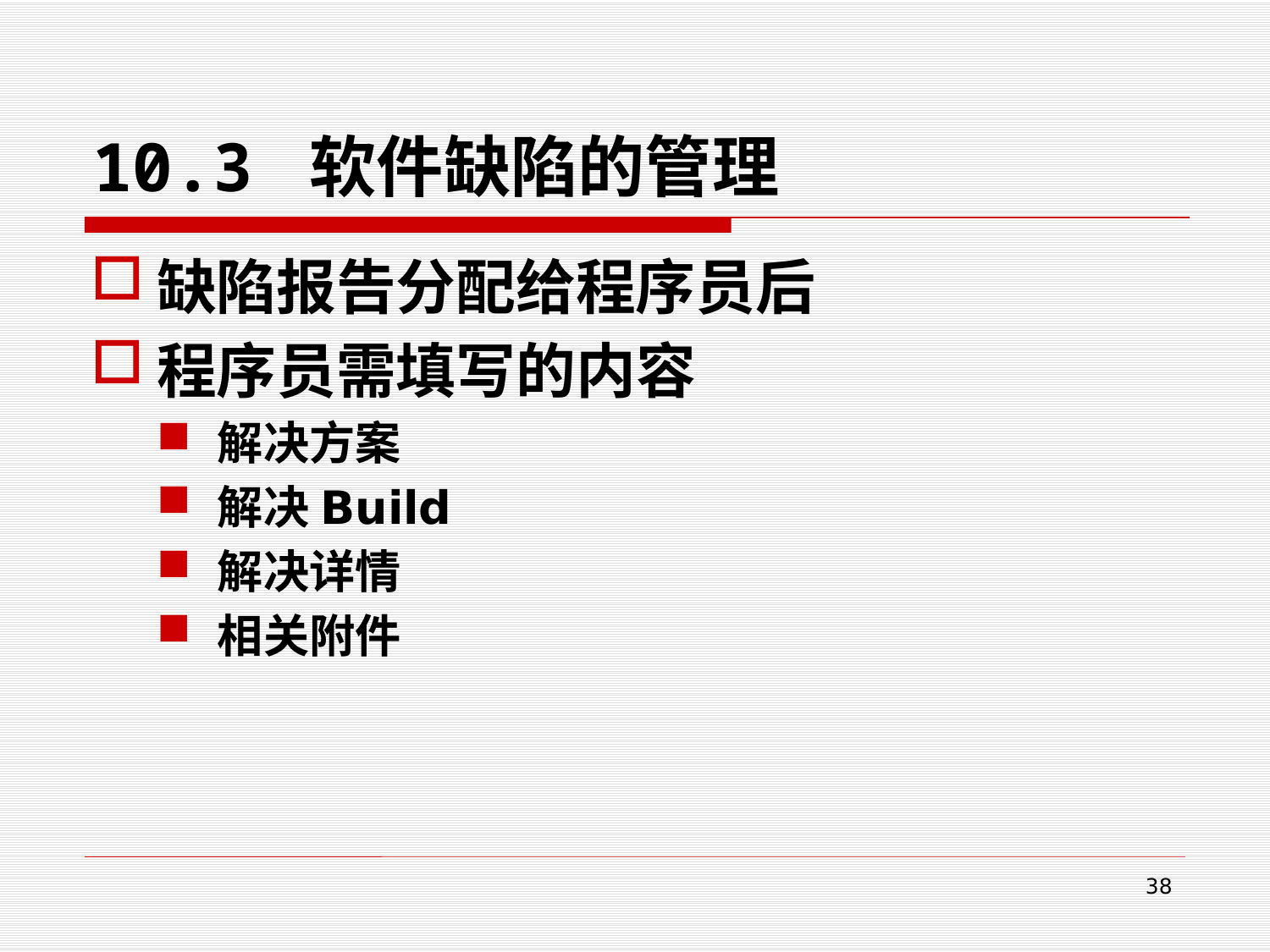

# 10.3 软件缺陷的管理
缺陷报告分配给程序员后
程序员需填写的内容
解决方案
解决Build
解决详情
相关附件

38